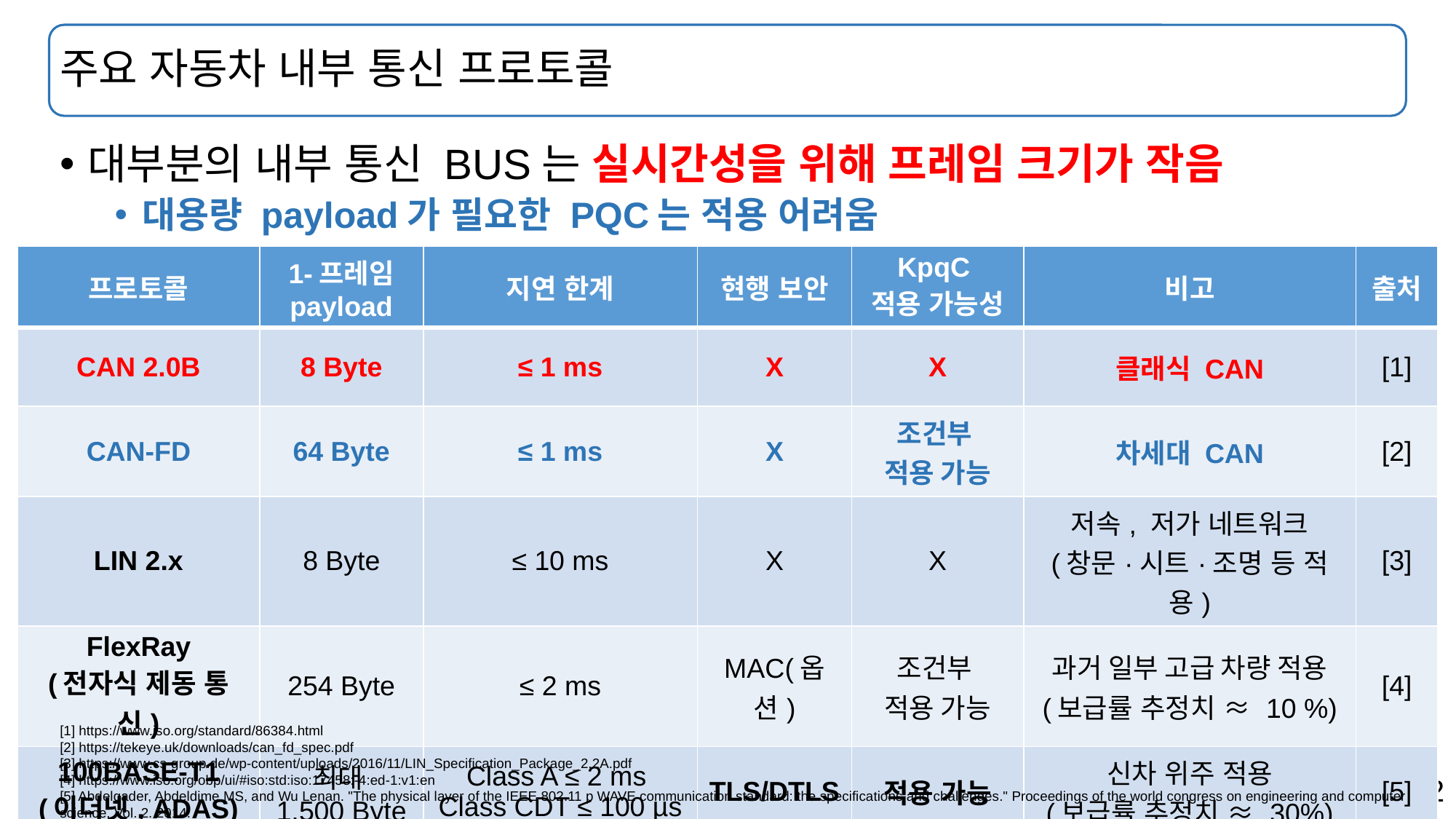

# 주요 자동차 내부 통신 프로토콜
대부분의 내부 통신 BUS는 실시간성을 위해 프레임 크기가 작음
대용량 payload가 필요한 PQC는 적용 어려움
| 프로토콜 | 1-프레임 payload | 지연 한계 | 현행 보안 | KpqC 적용 가능성 | 비고 | 출처 |
| --- | --- | --- | --- | --- | --- | --- |
| CAN 2.0B | 8 Byte | ≤ 1 ms | X | X | 클래식 CAN | [1] |
| CAN-FD | 64 Byte | ≤ 1 ms | X | 조건부 적용 가능 | 차세대 CAN | [2] |
| LIN 2.x | 8 Byte | ≤ 10 ms | X | X | 저속, 저가 네트워크 (창문·시트·조명 등 적용) | [3] |
| FlexRay (전자식 제동 통신) | 254 Byte | ≤ 2 ms | MAC(옵션) | 조건부 적용 가능 | 과거 일부 고급 차량 적용 (보급률 추정치 ≈ 10 %) | [4] |
| 100BASE-T1 (이더넷, ADAS) | 최대 1,500 Byte | Class A ≤ 2 ms Class CDT ≤ 100 µs | TLS/DTLS | 적용 가능 | 신차 위주 적용 (보급률 추정치 ≈ 30%) | [5] |
[1] https://www.iso.org/standard/86384.html
[2] https://tekeye.uk/downloads/can_fd_spec.pdf
[3] https://www.cs-group.de/wp-content/uploads/2016/11/LIN_Specification_Package_2.2A.pdf
[4] https://www.iso.org/obp/ui/#iso:std:iso:17458:-4:ed-1:v1:en
[5] Abdelgader, Abdeldime MS, and Wu Lenan. "The physical layer of the IEEE 802.11 p WAVE communication standard: the specifications and challenges." Proceedings of the world congress on engineering and computer science. Vol. 2. 2014.